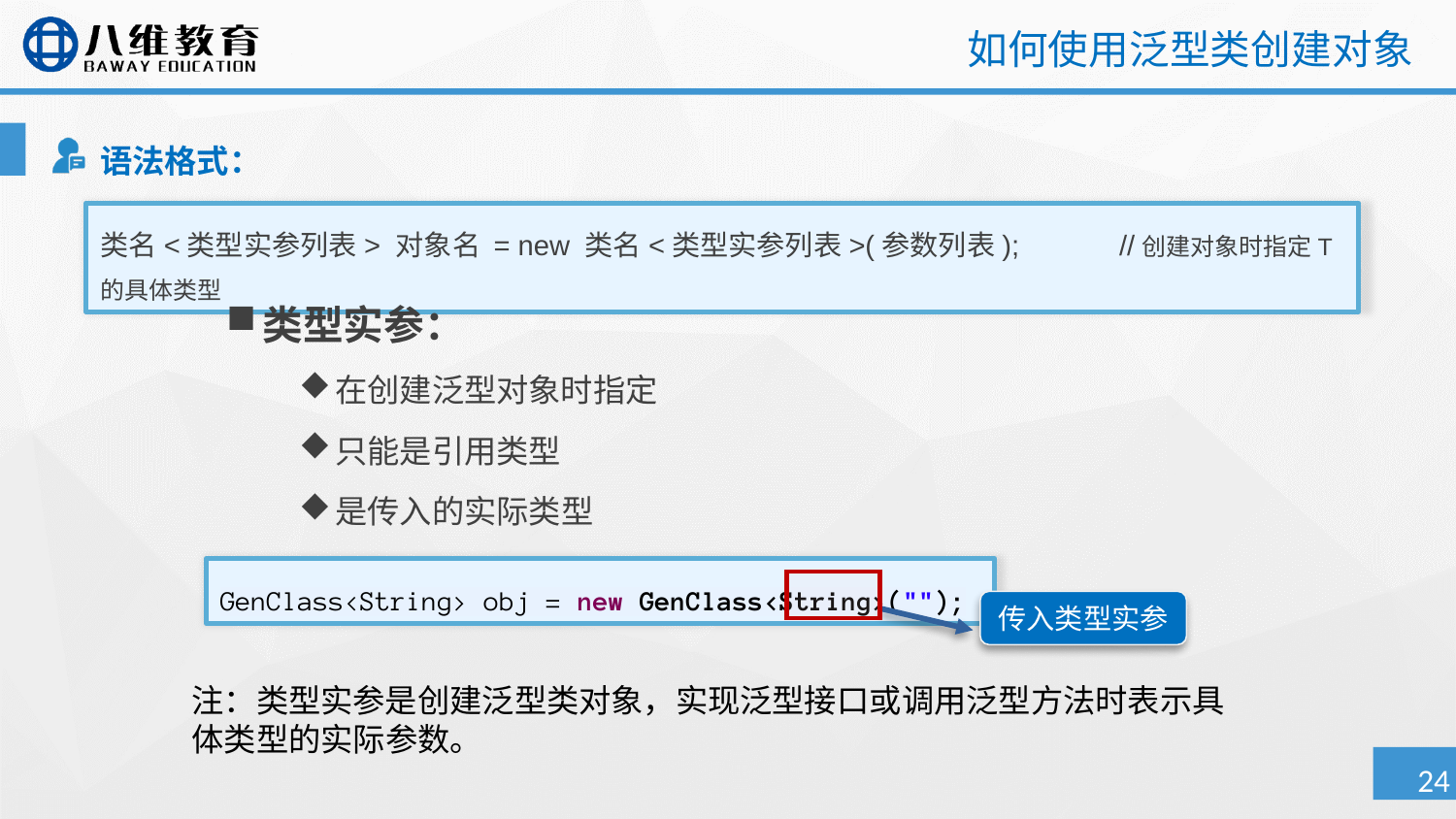

# 如何使用泛型类创建对象
语法格式：
类名<类型实参列表> 对象名 = new 类名<类型实参列表>(参数列表);	//创建对象时指定T的具体类型
类型实参：
在创建泛型对象时指定
只能是引用类型
是传入的实际类型
GenClass<String> obj = new GenClass<String>("");

传入类型实参

注：类型实参是创建泛型类对象，实现泛型接口或调用泛型方法时表示具体类型的实际参数。